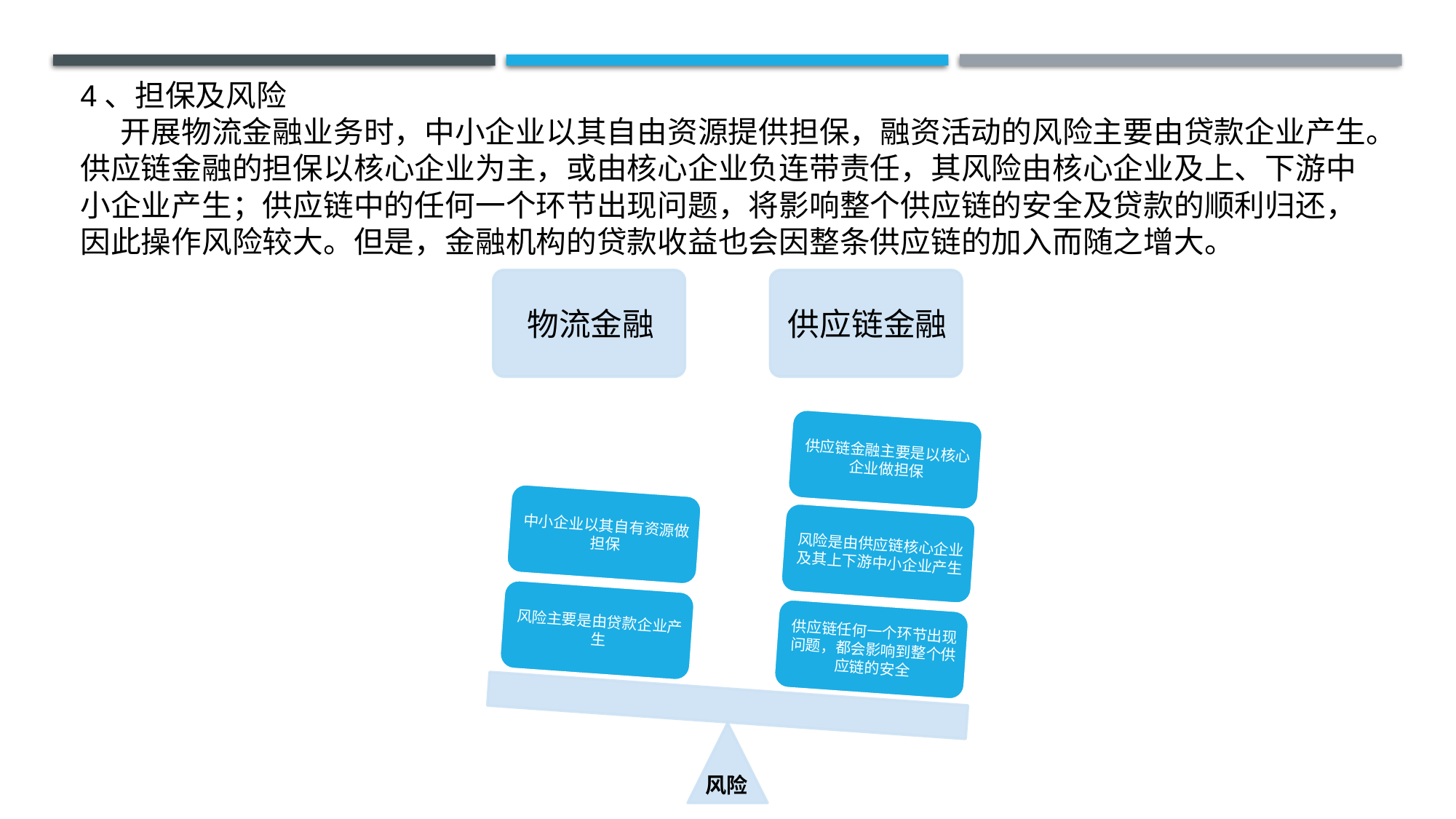

# 4、担保及风险 开展物流金融业务时，中小企业以其自由资源提供担保，融资活动的风险主要由贷款企业产生。供应链金融的担保以核心企业为主，或由核心企业负连带责任，其风险由核心企业及上、下游中小企业产生；供应链中的任何一个环节出现问题，将影响整个供应链的安全及贷款的顺利归还，因此操作风险较大。但是，金融机构的贷款收益也会因整条供应链的加入而随之增大。
物流金融
供应链金融
供应链任何一个环节出现问题，都会影响到整个供应链的安全
风险是由供应链核心企业及其上下游中小企业产生
供应链金融主要是以核心企业做担保
风险主要是由贷款企业产生
中小企业以其自有资源做担保
 风险